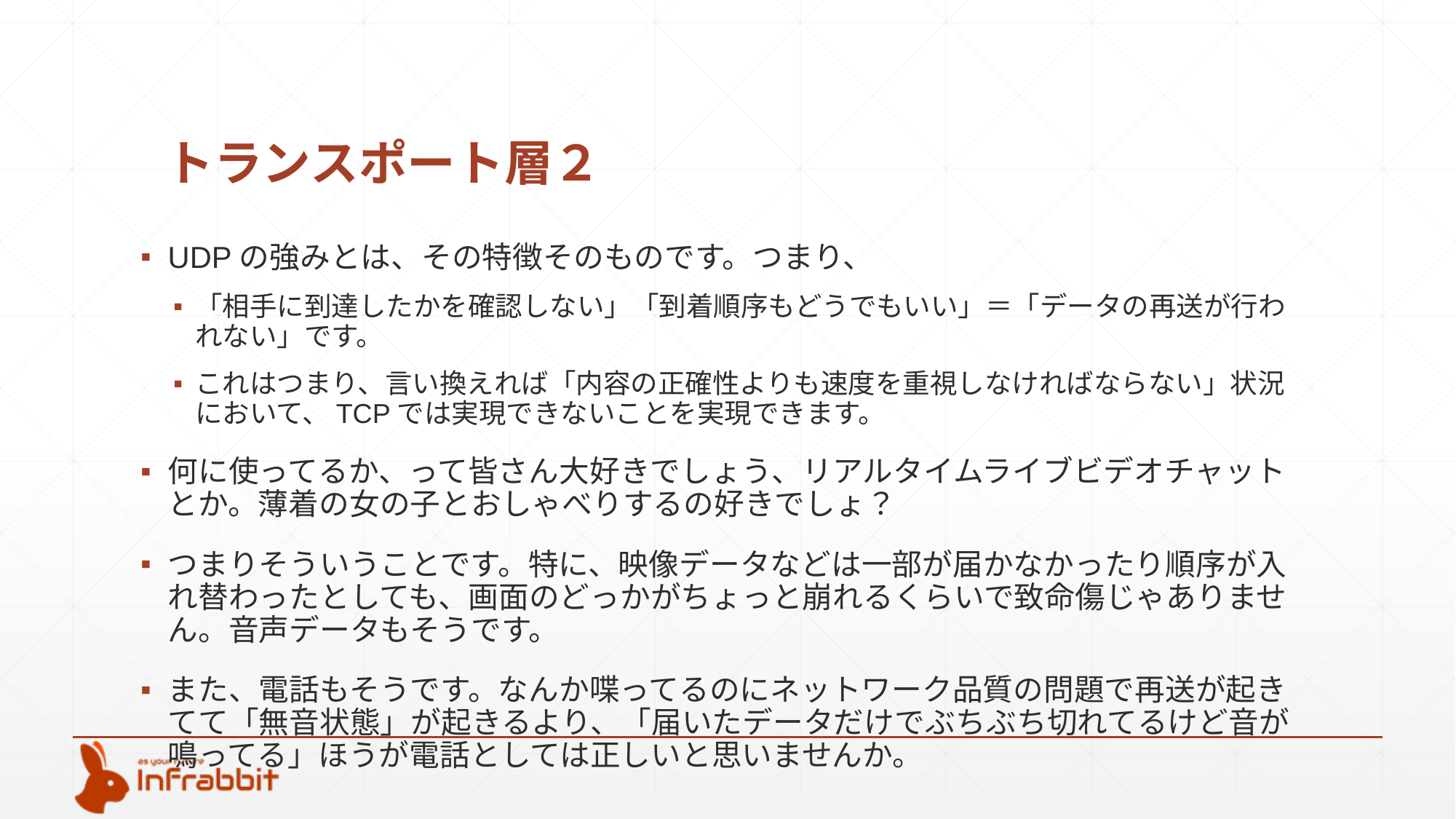

# トランスポート層２
UDPの強みとは、その特徴そのものです。つまり、
「相手に到達したかを確認しない」「到着順序もどうでもいい」＝「データの再送が行われない」です。
これはつまり、言い換えれば「内容の正確性よりも速度を重視しなければならない」状況において、TCPでは実現できないことを実現できます。
何に使ってるか、って皆さん大好きでしょう、リアルタイムライブビデオチャットとか。薄着の女の子とおしゃべりするの好きでしょ？
つまりそういうことです。特に、映像データなどは一部が届かなかったり順序が入れ替わったとしても、画面のどっかがちょっと崩れるくらいで致命傷じゃありません。音声データもそうです。
また、電話もそうです。なんか喋ってるのにネットワーク品質の問題で再送が起きてて「無音状態」が起きるより、「届いたデータだけでぶちぶち切れてるけど音が鳴ってる」ほうが電話としては正しいと思いませんか。